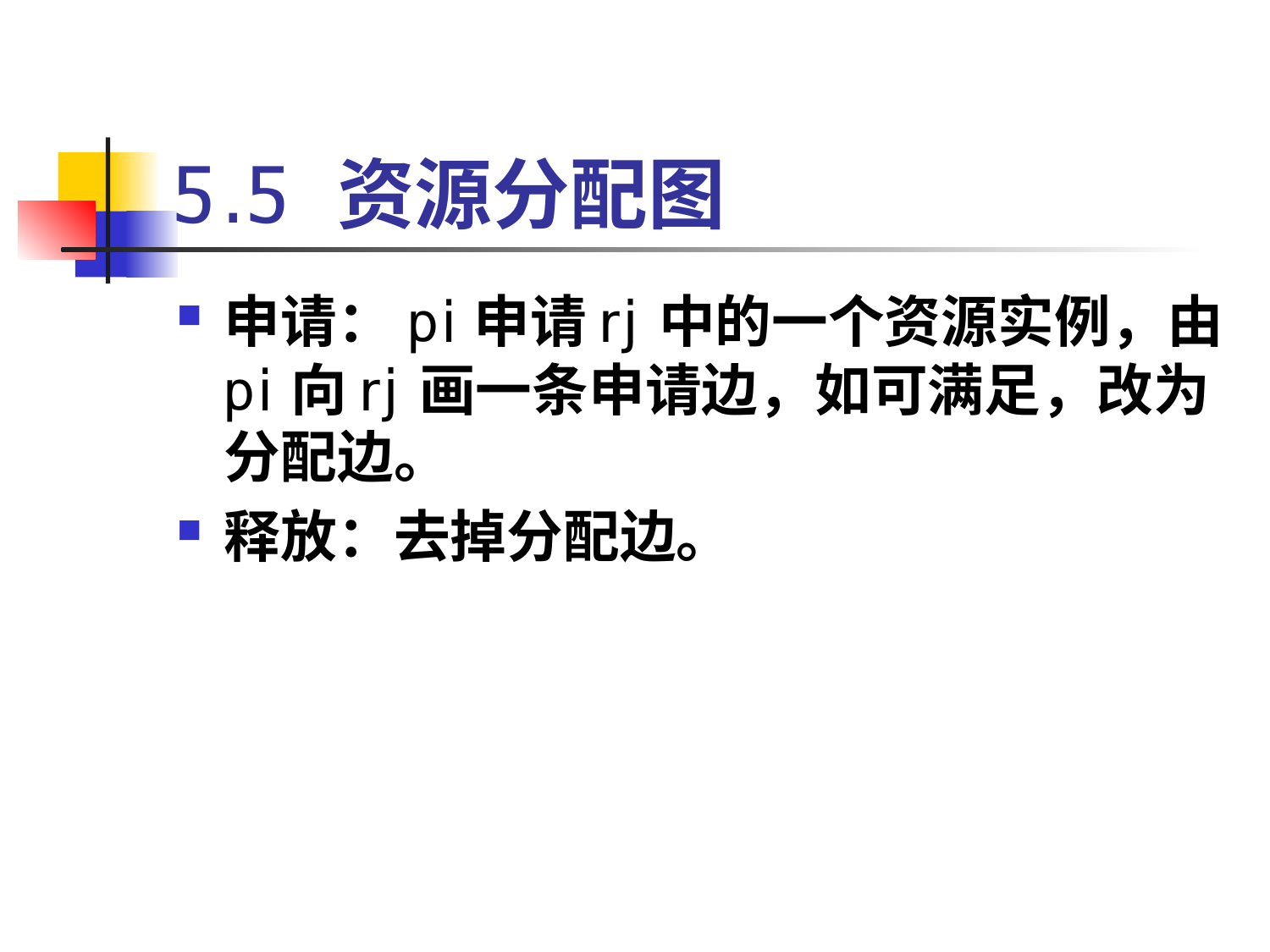

# 5.5 资源分配图
申请：pi申请rj中的一个资源实例，由pi向rj画一条申请边，如可满足，改为分配边。
释放：去掉分配边。